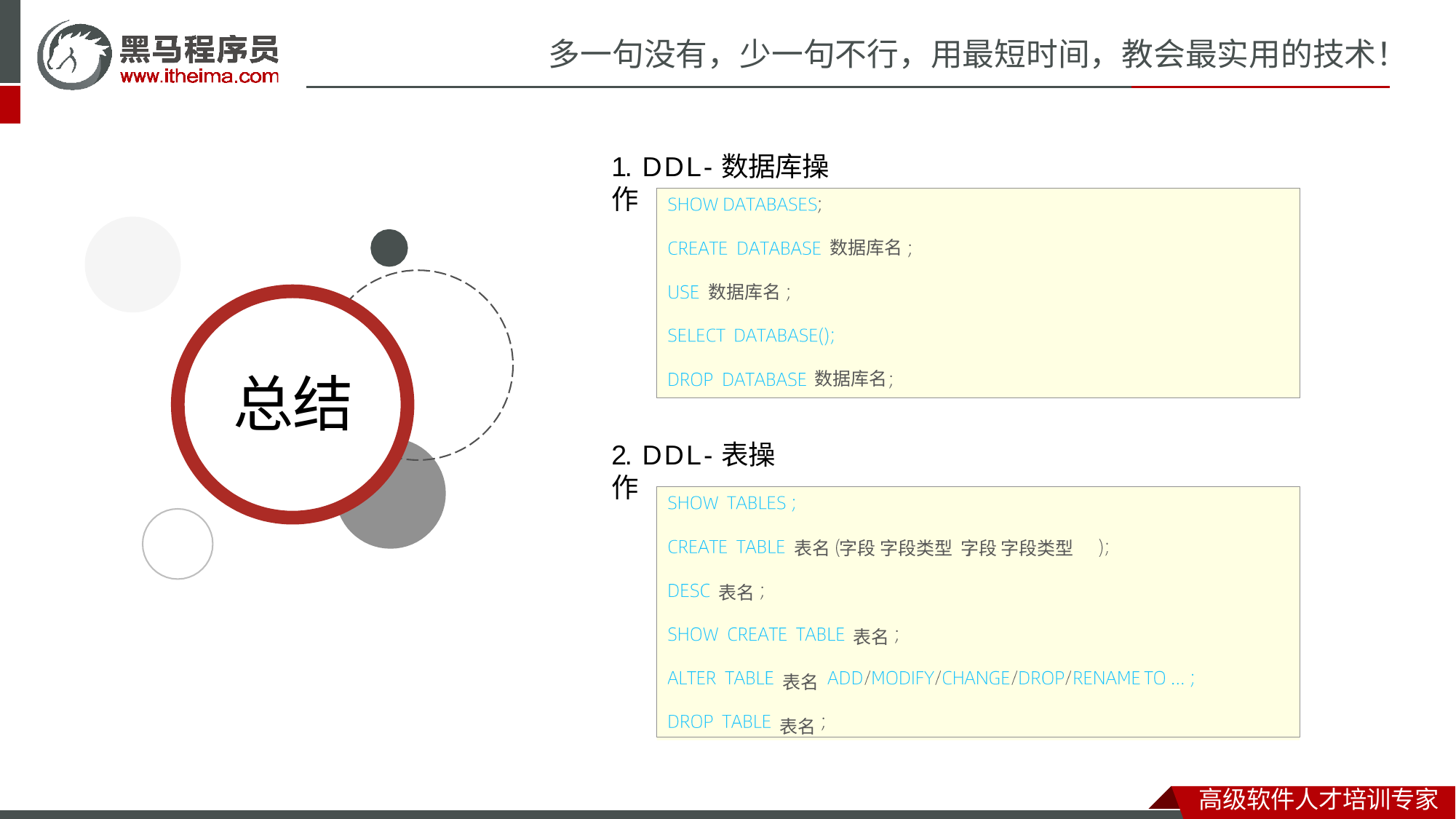

# 多一句没有，少一句不行，用最短时间，教会最实用的技术！

1. DDL-数据库操作

数据库名

数据库名

总结
数据库名
2. DDL-表操作

表名 字段 字段类型 字段 字段类型

表名

表名

表名

表名

高级软件人才培训专家